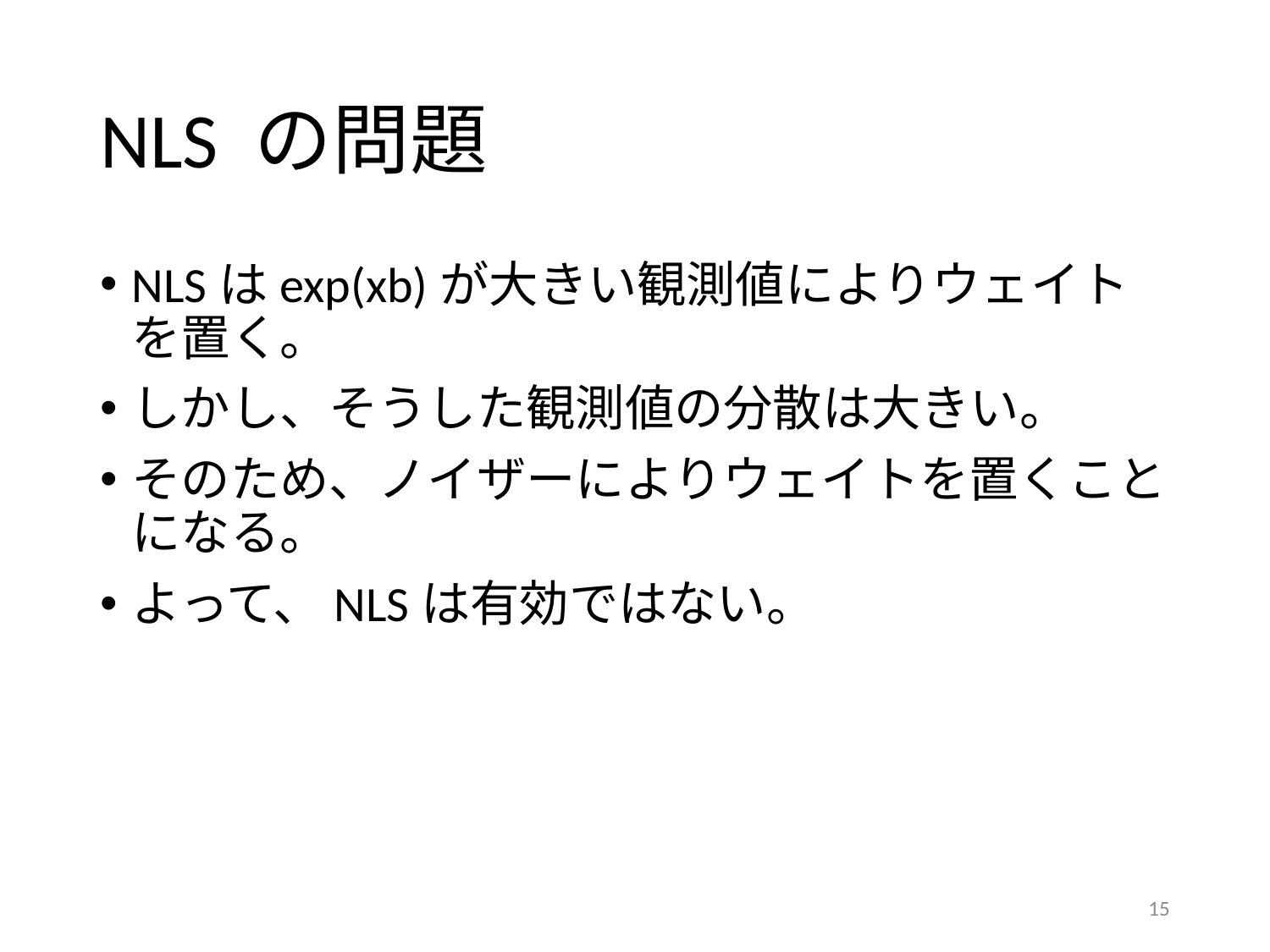

# NLS の問題
NLSはexp(xb)が大きい観測値によりウェイトを置く。
しかし、そうした観測値の分散は大きい。
そのため、ノイザーによりウェイトを置くことになる。
よって、NLSは有効ではない。
15